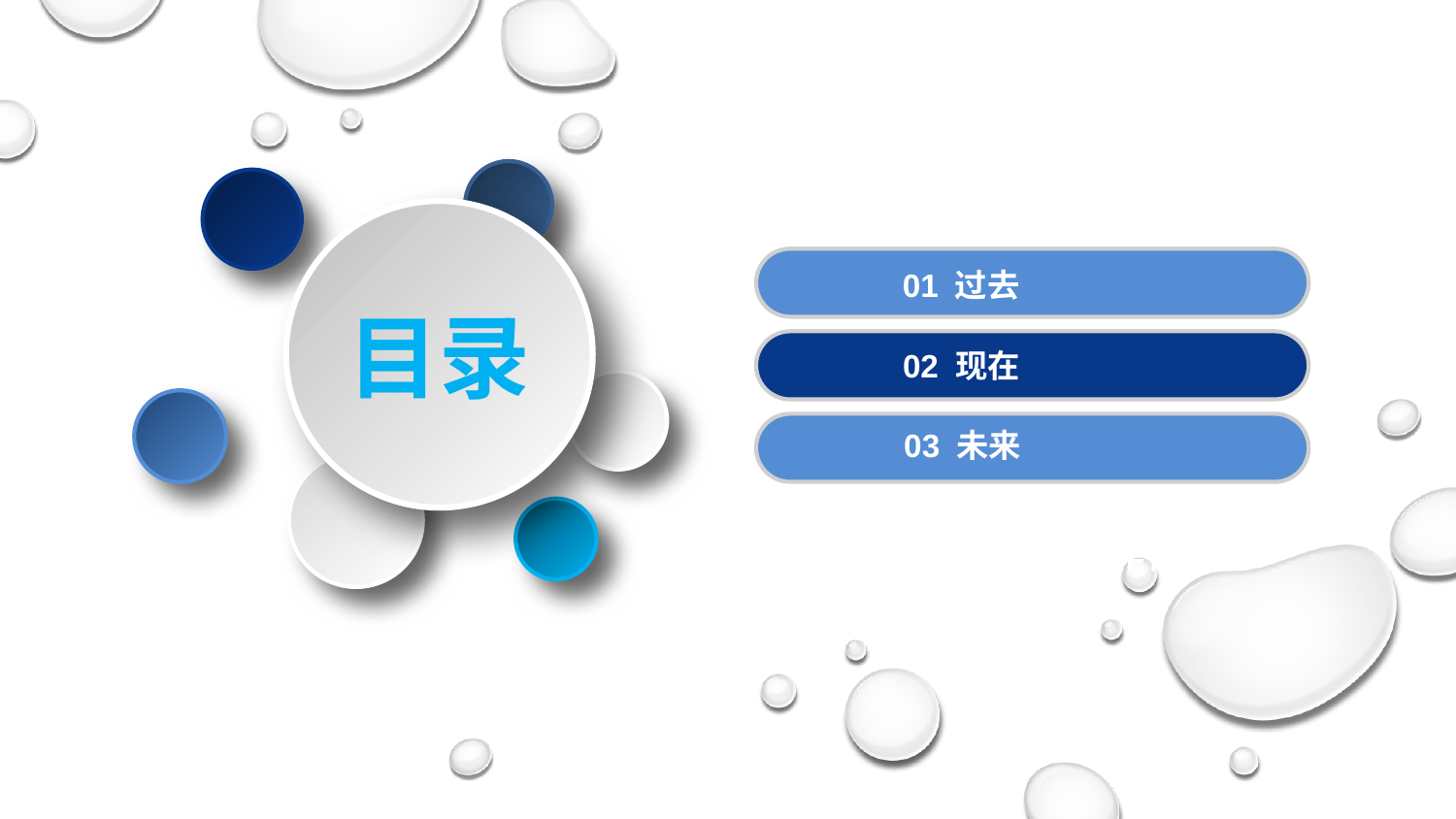

01 过去
目录

02 现在

03 未来

 05   下一阶段工作计划